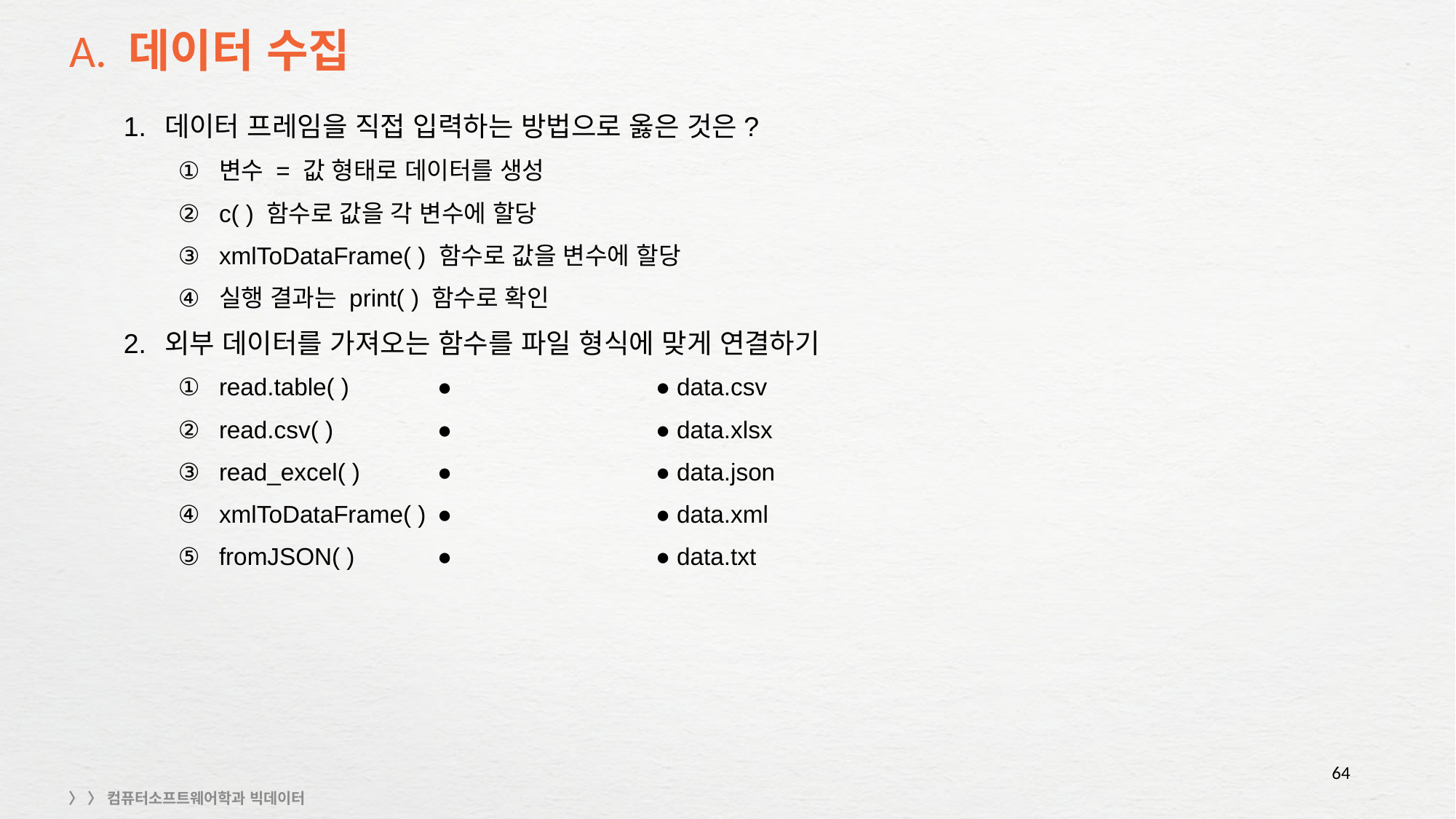

# A. 데이터 수집
데이터 프레임을 직접 입력하는 방법으로 옳은 것은?
변수 = 값 형태로 데이터를 생성
c( ) 함수로 값을 각 변수에 할당
xmlToDataFrame( ) 함수로 값을 변수에 할당
실행 결과는 print( ) 함수로 확인
외부 데이터를 가져오는 함수를 파일 형식에 맞게 연결하기
read.table( ) 	● 		● data.csv
read.csv( ) 	● 		● data.xlsx
read_excel( ) 	● 		● data.json
xmlToDataFrame( ) 	● 		● data.xml
fromJSON( ) 	● 		● data.txt
64
64
〉 〉 컴퓨터소프트웨어학과 빅데이터